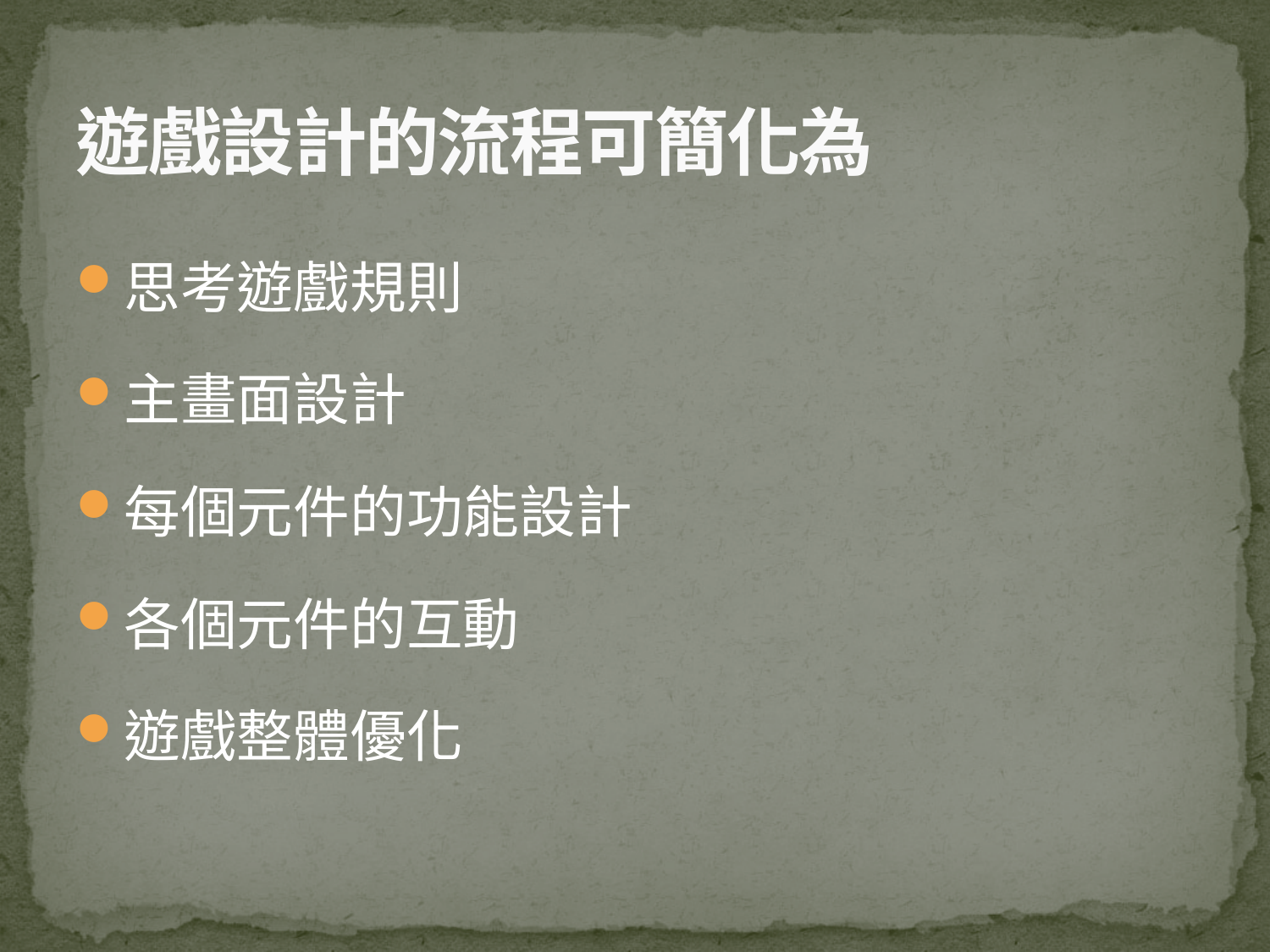

# 遊戲設計的流程可簡化為
思考遊戲規則
主畫面設計
每個元件的功能設計
各個元件的互動
遊戲整體優化